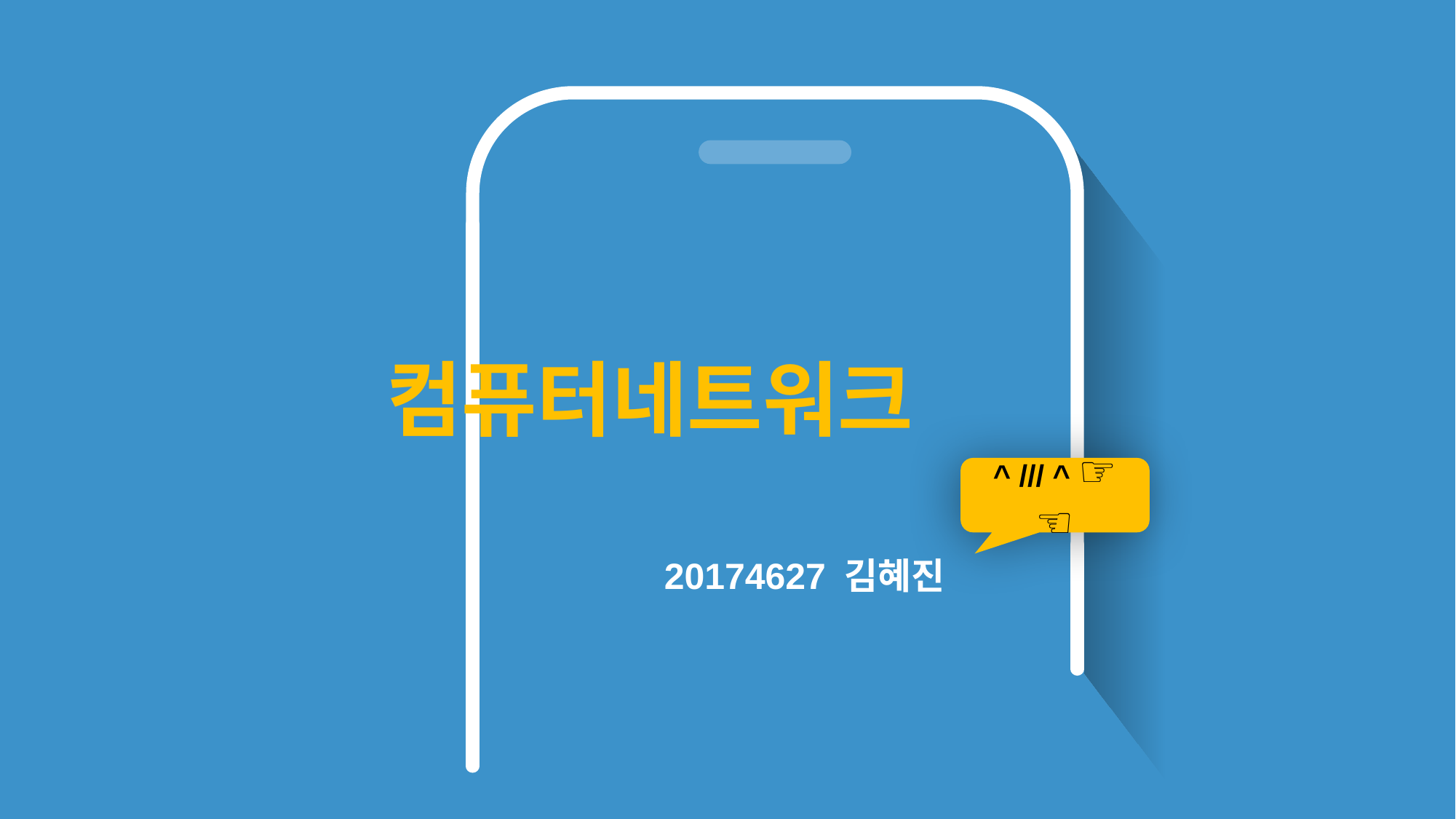

^ /// ^ ☞☜

컴퓨터네트워크
20174627 김혜진